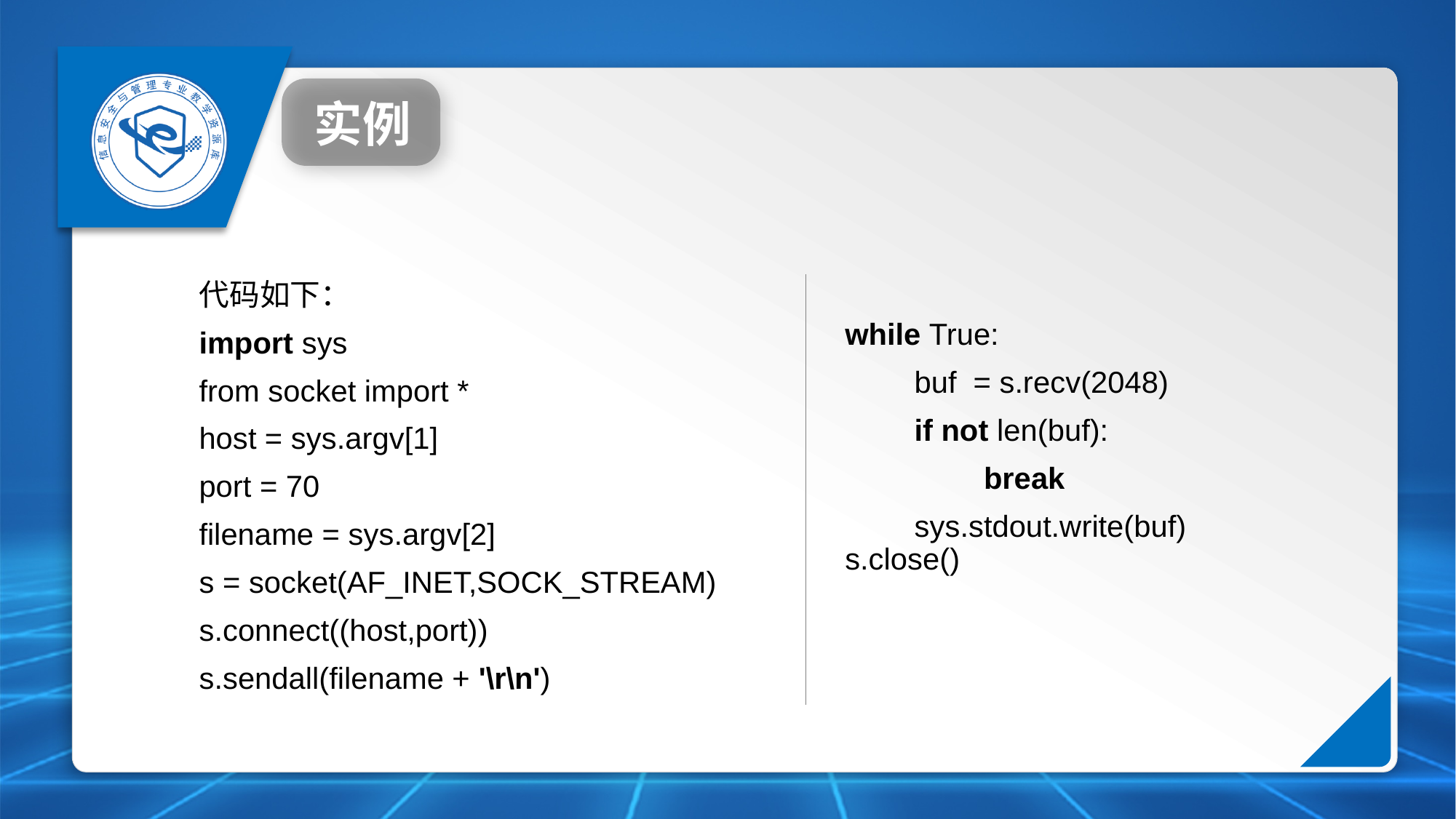

实例
代码如下：
import sys
from socket import *
host = sys.argv[1]
port = 70
filename = sys.argv[2]
s = socket(AF_INET,SOCK_STREAM)
s.connect((host,port))
s.sendall(filename + '\r\n')
while True:
	buf  = s.recv(2048)
	if not len(buf):
     		break
	sys.stdout.write(buf)
s.close()